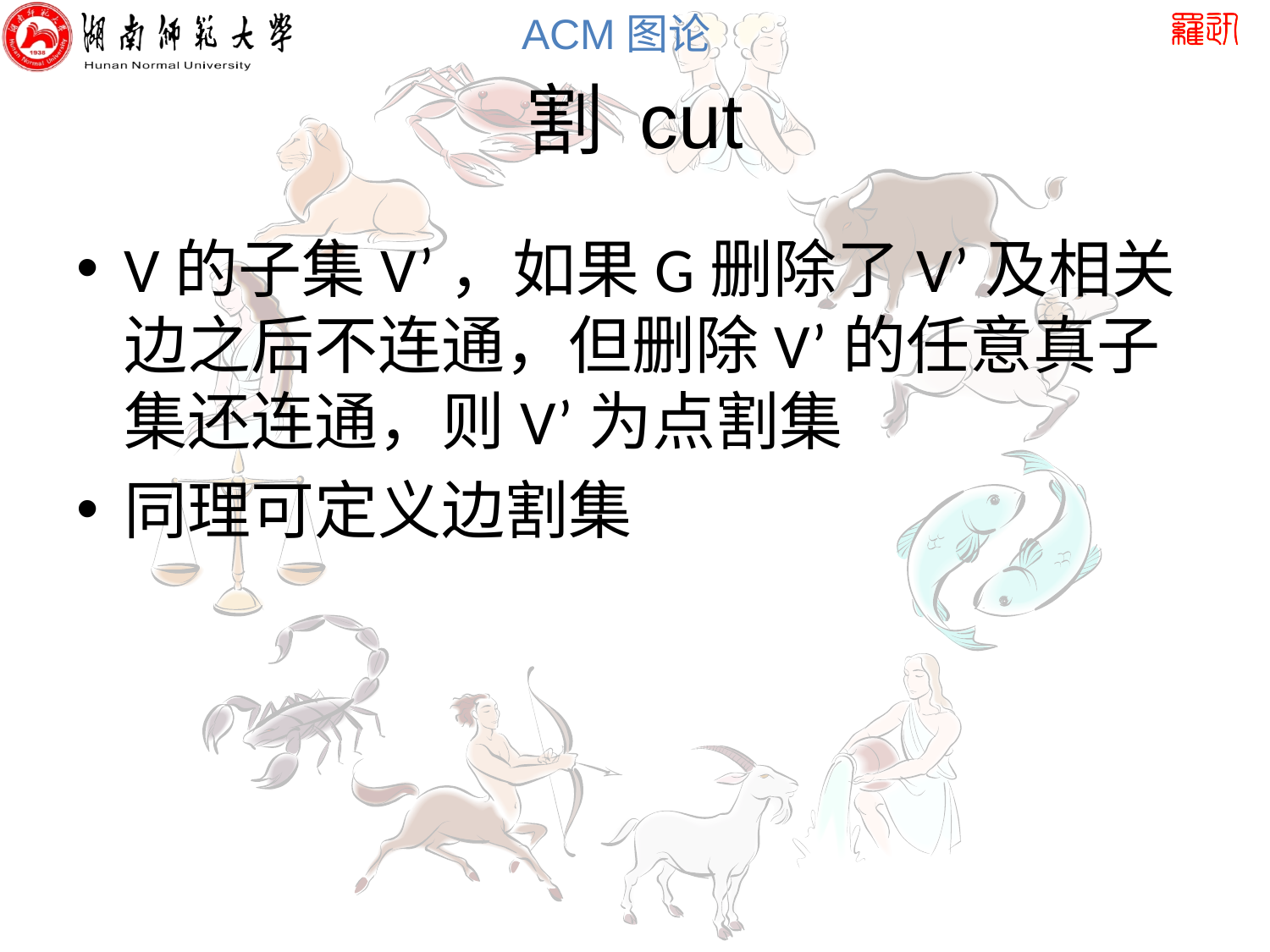

# 割 cut
V的子集V’，如果G删除了V’及相关边之后不连通，但删除V’的任意真子集还连通，则V’为点割集
同理可定义边割集